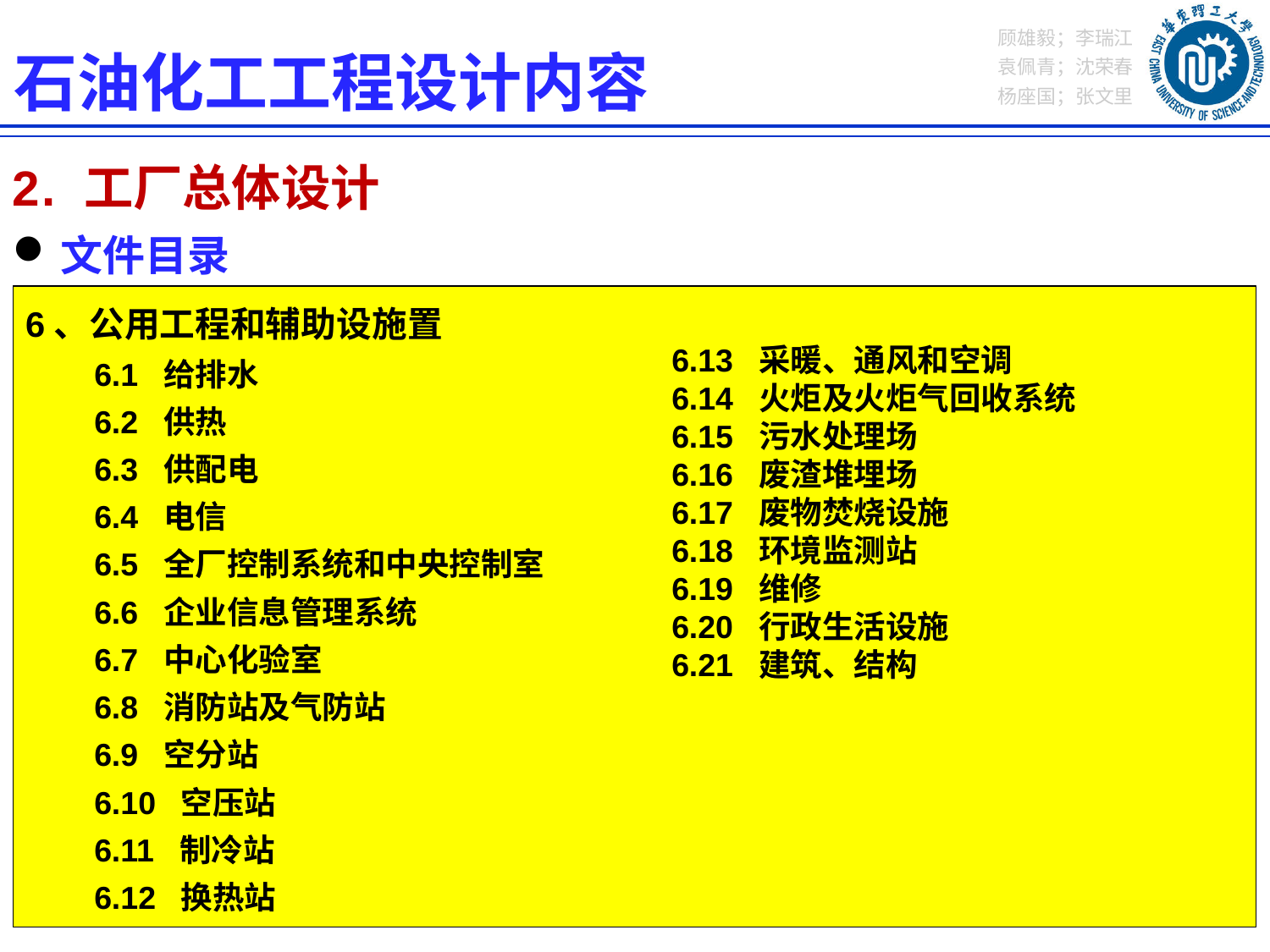

石油化工工程设计内容
工厂总体设计
文件目录

6、公用工程和辅助设施置
6.1  给排水
6.2  供热
6.3  供配电
6.4  电信
6.5  全厂控制系统和中央控制室
6.6  企业信息管理系统
6.7  中心化验室
6.8  消防站及气防站
6.9  空分站
6.10  空压站
6.11  制冷站
6.12  换热站

       6.13  采暖、通风和空调
       6.14  火炬及火炬气回收系统
       6.15  污水处理场
       6.16  废渣堆埋场
       6.17  废物焚烧设施
       6.18  环境监测站
       6.19  维修
       6.20  行政生活设施
       6.21  建筑、结构